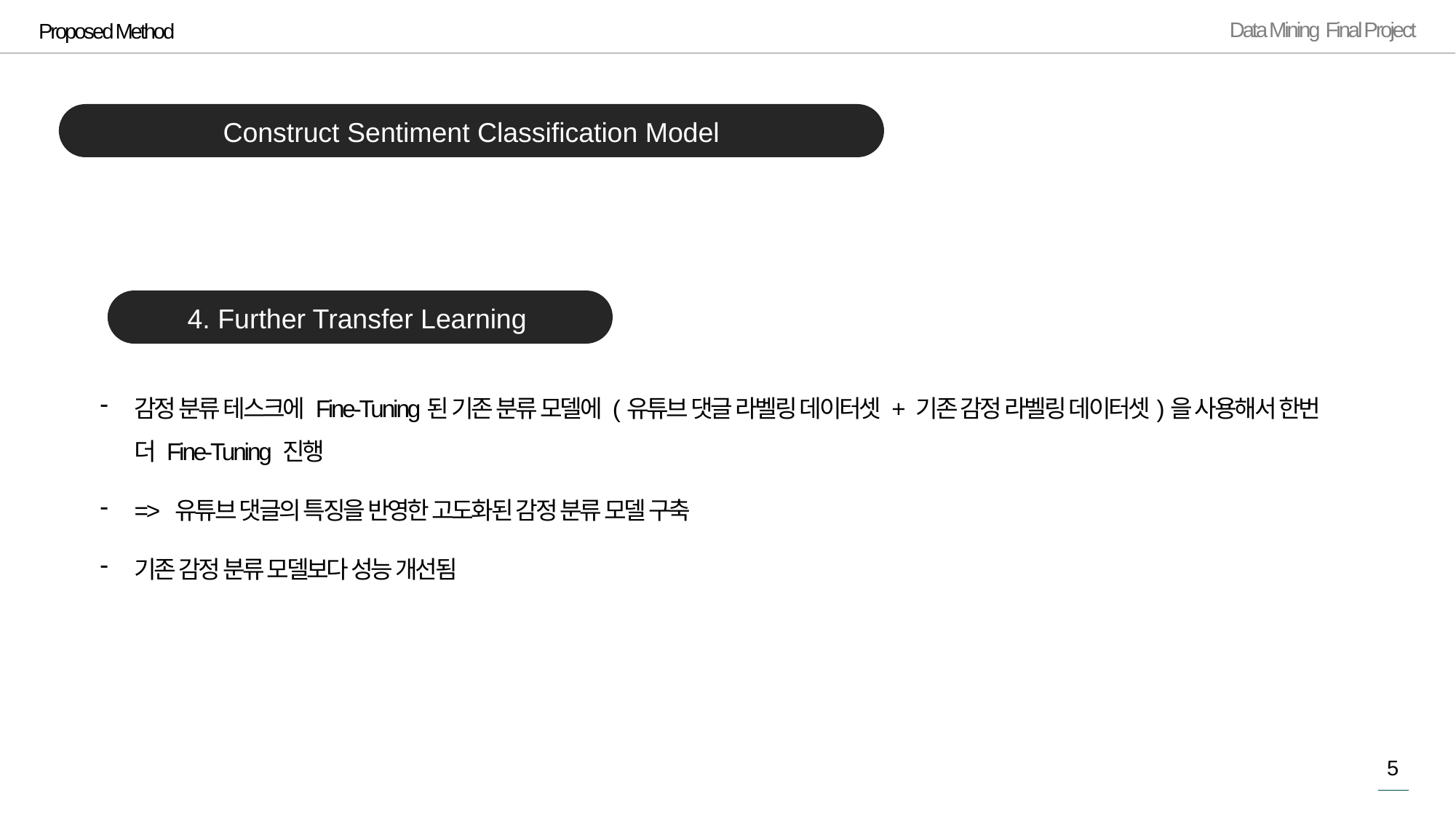

Proposed Method

Construct Sentiment Classification Model

4. Further Transfer Learning
감정 분류 테스크에 Fine-Tuning된 기존 분류 모델에 (유튜브 댓글 라벨링 데이터셋 + 기존 감정 라벨링 데이터셋)을 사용해서 한번 더 Fine-Tuning 진행
=>  유튜브 댓글의 특징을 반영한 고도화된 감정 분류 모델 구축
기존 감정 분류 모델보다 성능 개선됨

5